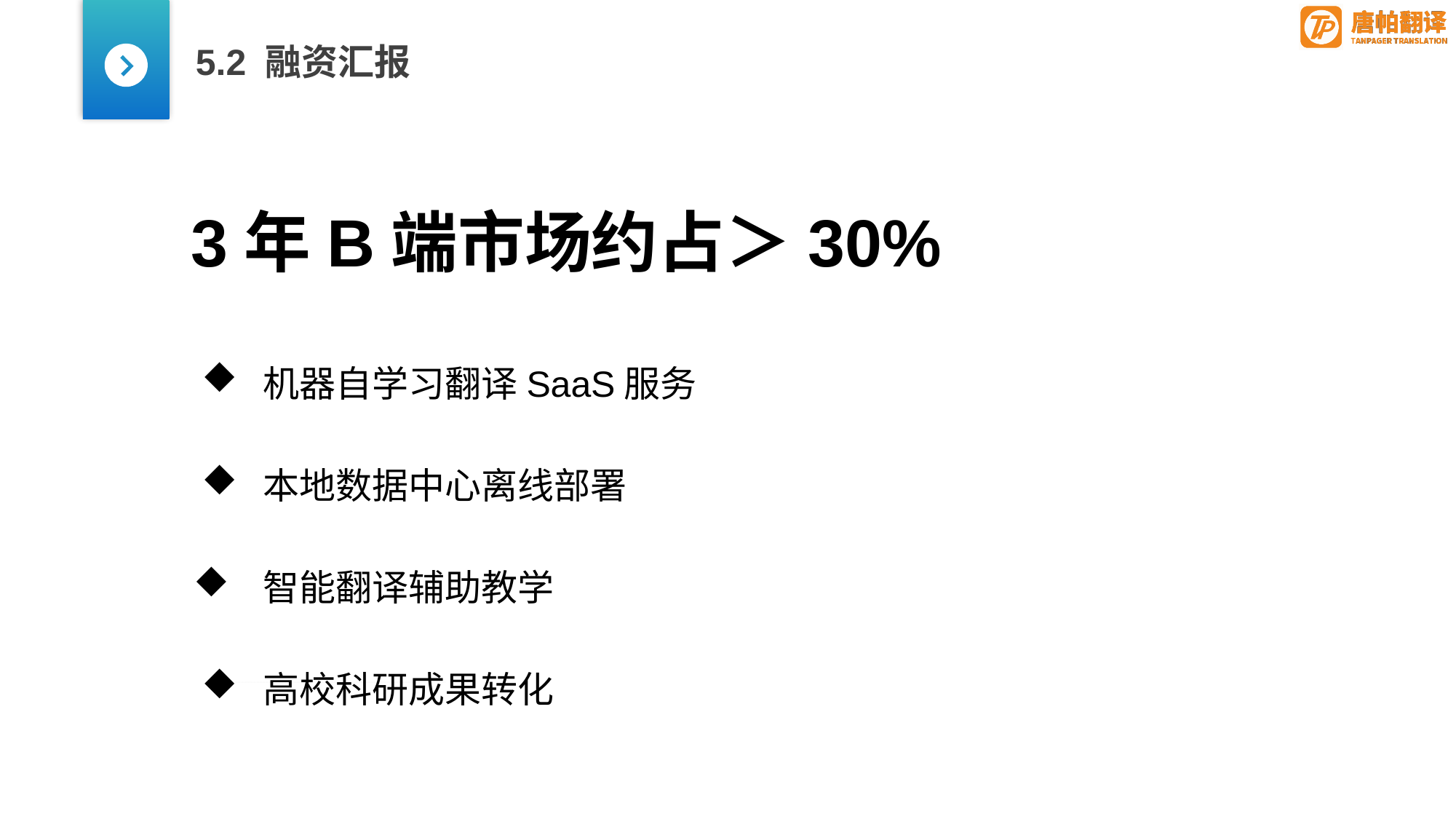

5.2 融资汇报
3年B端市场约占＞30%
  机器自学习翻译SaaS服务
  本地数据中心离线部署
   智能翻译辅助教学
  高校科研成果转化